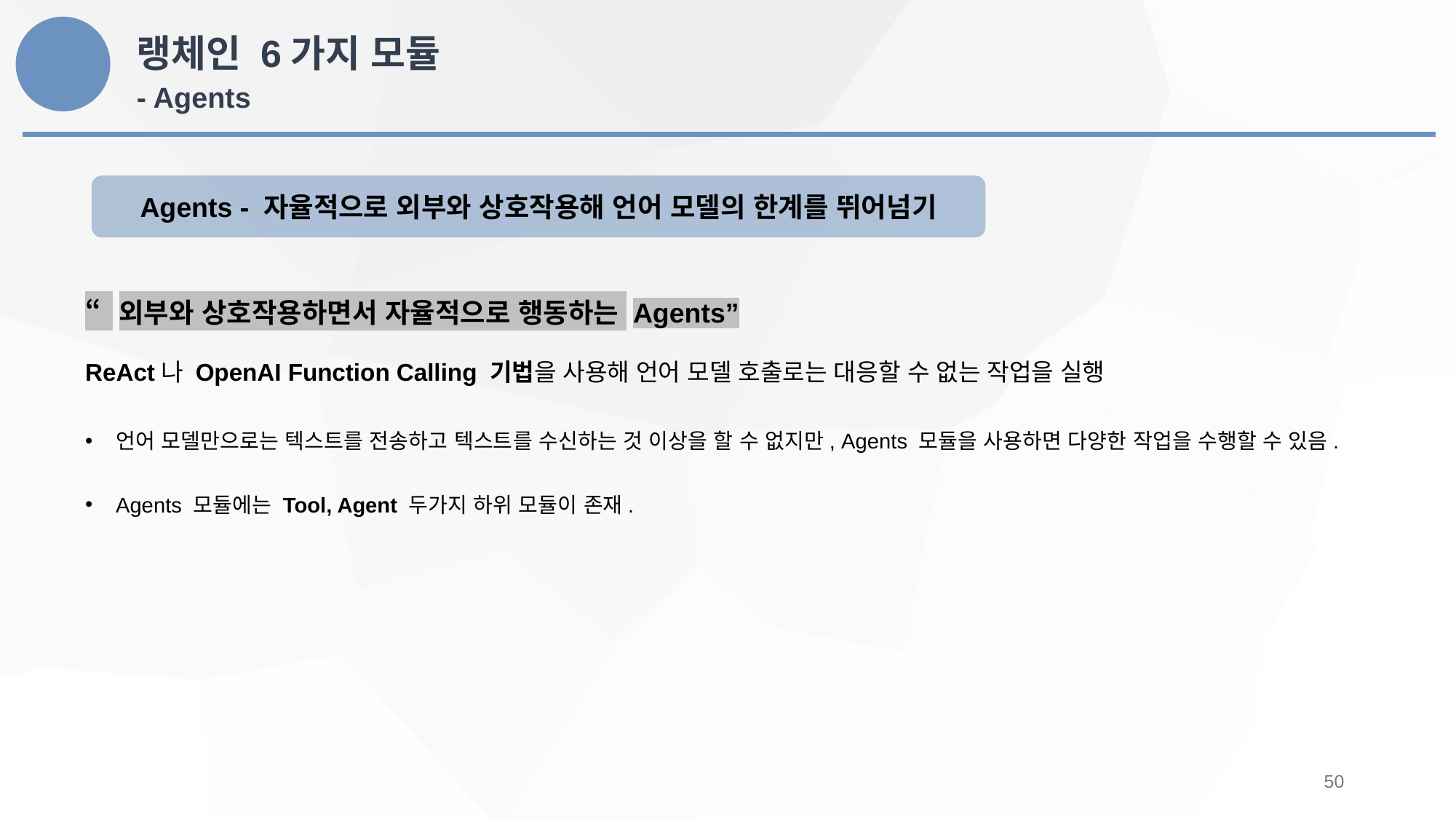

랭체인 6가지 모듈
- Agents
Agents - 자율적으로 외부와 상호작용해 언어 모델의 한계를 뛰어넘기
“외부와 상호작용하면서 자율적으로 행동하는 Agents”

ReAct나 OpenAI Function Calling 기법을 사용해 언어 모델 호출로는 대응할 수 없는 작업을 실행

언어 모델만으로는 텍스트를 전송하고 텍스트를 수신하는 것 이상을 할 수 없지만, Agents 모듈을 사용하면 다양한 작업을 수행할 수 있음.

Agents 모듈에는 Tool, Agent 두가지 하위 모듈이 존재.
50